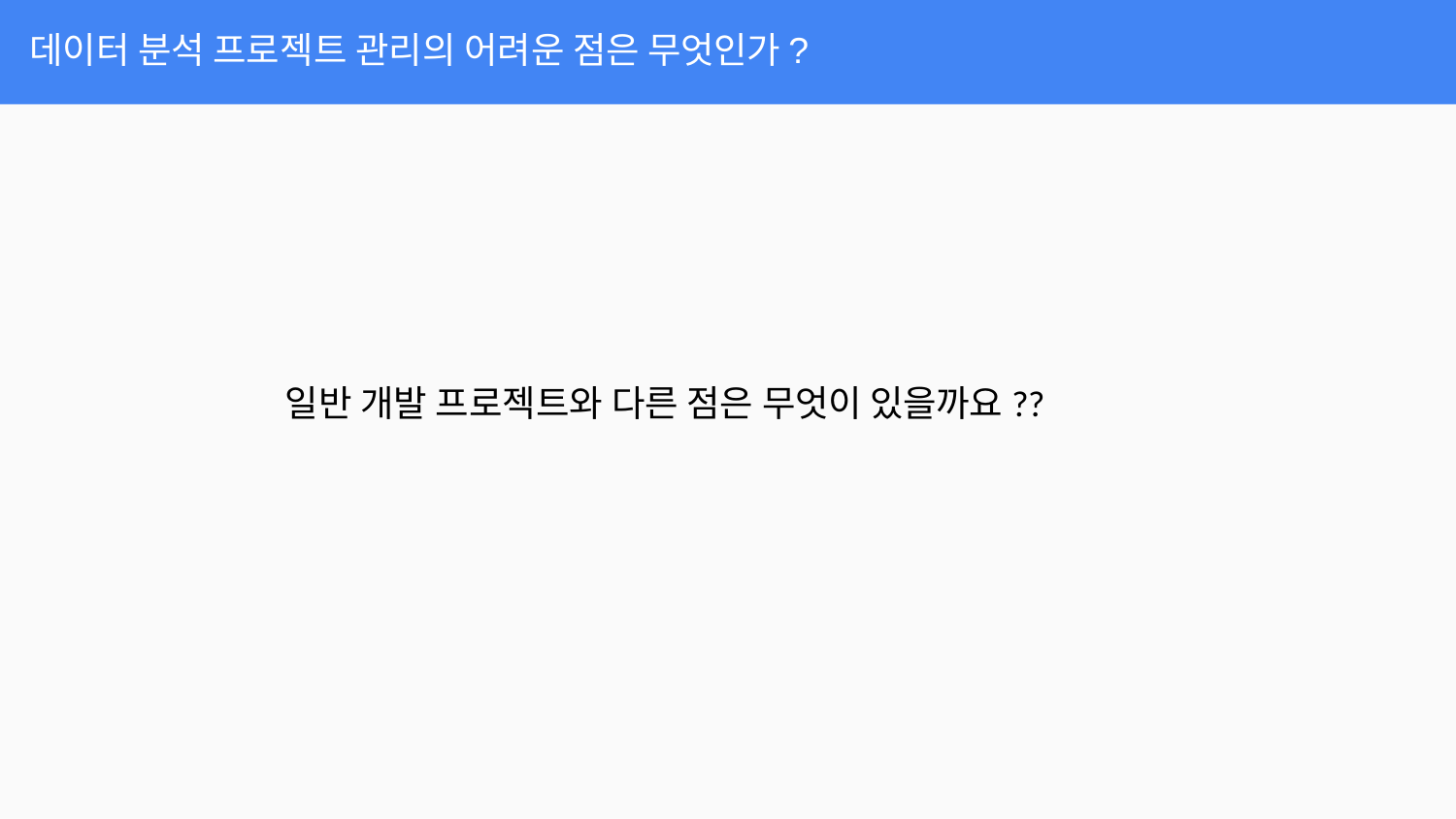

데이터 분석 프로젝트 관리의 어려운 점은 무엇인가?
일반 개발 프로젝트와 다른 점은 무엇이 있을까요??